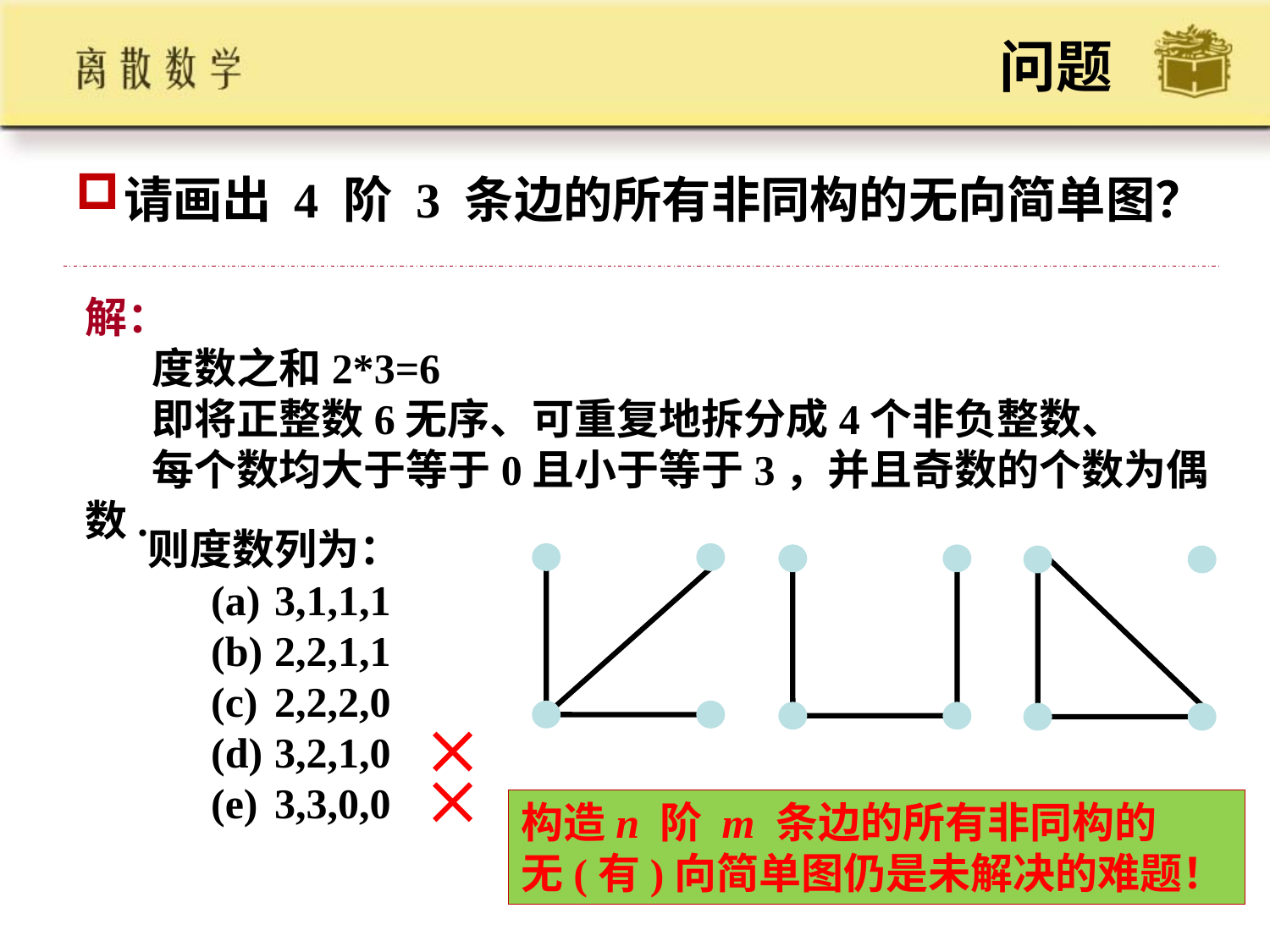

# 问题
请画出 4 阶 3 条边的所有非同构的无向简单图？
解：
      度数之和2*3=6
      即将正整数6无序、可重复地拆分成4个非负整数、
      每个数均大于等于0且小于等于3，并且奇数的个数为偶数.
则度数列为：
3,1,1,1
2,2,1,1
2,2,2,0
3,2,1,0
3,3,0,0

×
×
构造n 阶 m 条边的所有非同构的
无(有)向简单图仍是未解决的难题！